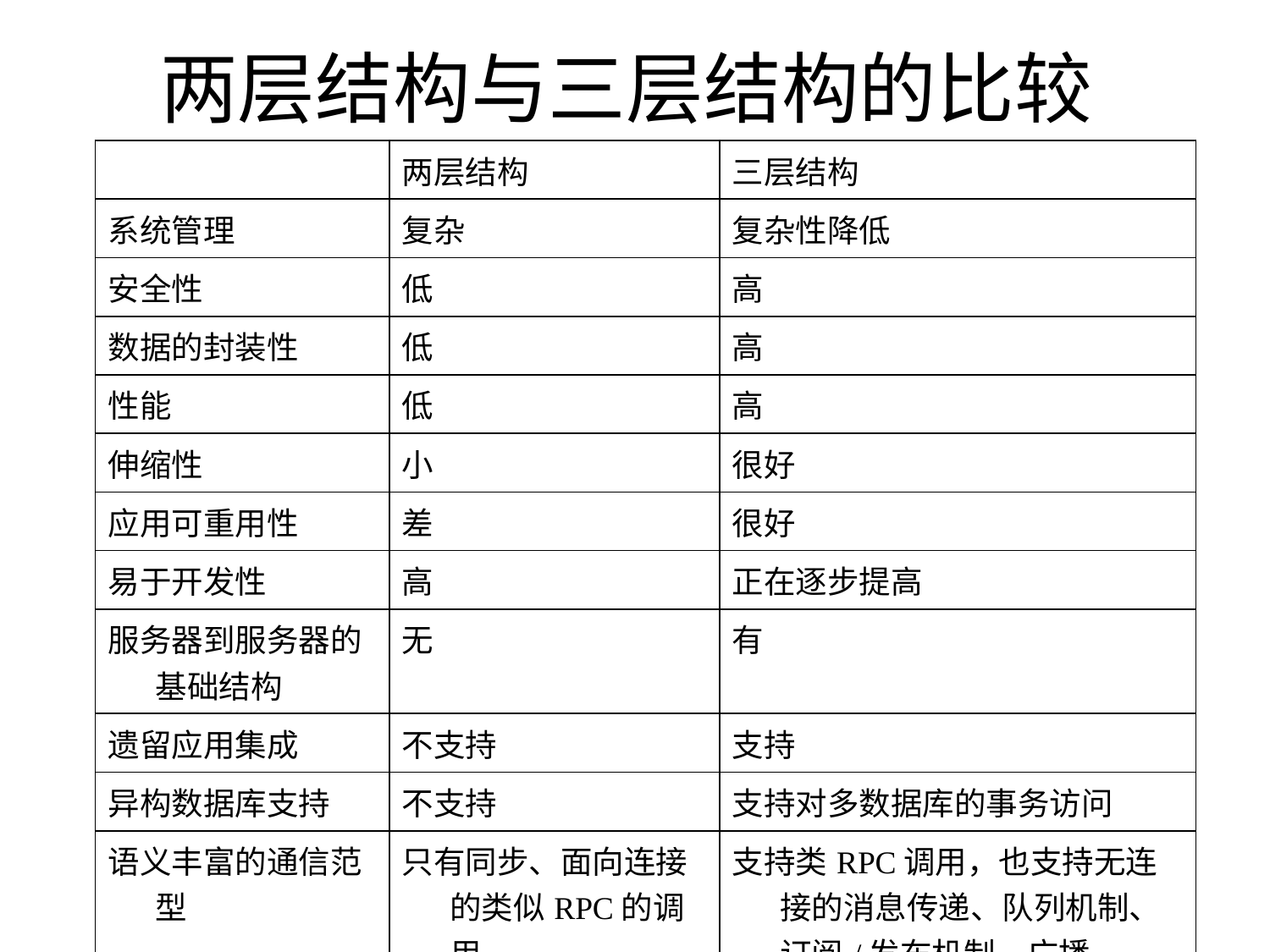

# 两层结构与三层结构的比较
|  | 两层结构 | 三层结构 |
| --- | --- | --- |
| 系统管理 | 复杂 | 复杂性降低 |
| 安全性 | 低 | 高 |
| 数据的封装性 | 低 | 高 |
| 性能 | 低 | 高 |
| 伸缩性 | 小 | 很好 |
| 应用可重用性 | 差 | 很好 |
| 易于开发性 | 高 | 正在逐步提高 |
| 服务器到服务器的基础结构 | 无 | 有 |
| 遗留应用集成 | 不支持 | 支持 |
| 异构数据库支持 | 不支持 | 支持对多数据库的事务访问 |
| 语义丰富的通信范型 | 只有同步、面向连接的类似RPC的调用 | 支持类RPC调用，也支持无连接的消息传递、队列机制、订阅/发布机制、广播 |
| 容错性 | 发生故障时，不能自动起动备份服务器 | 可以在其他服务器上启动中间层的构件 |